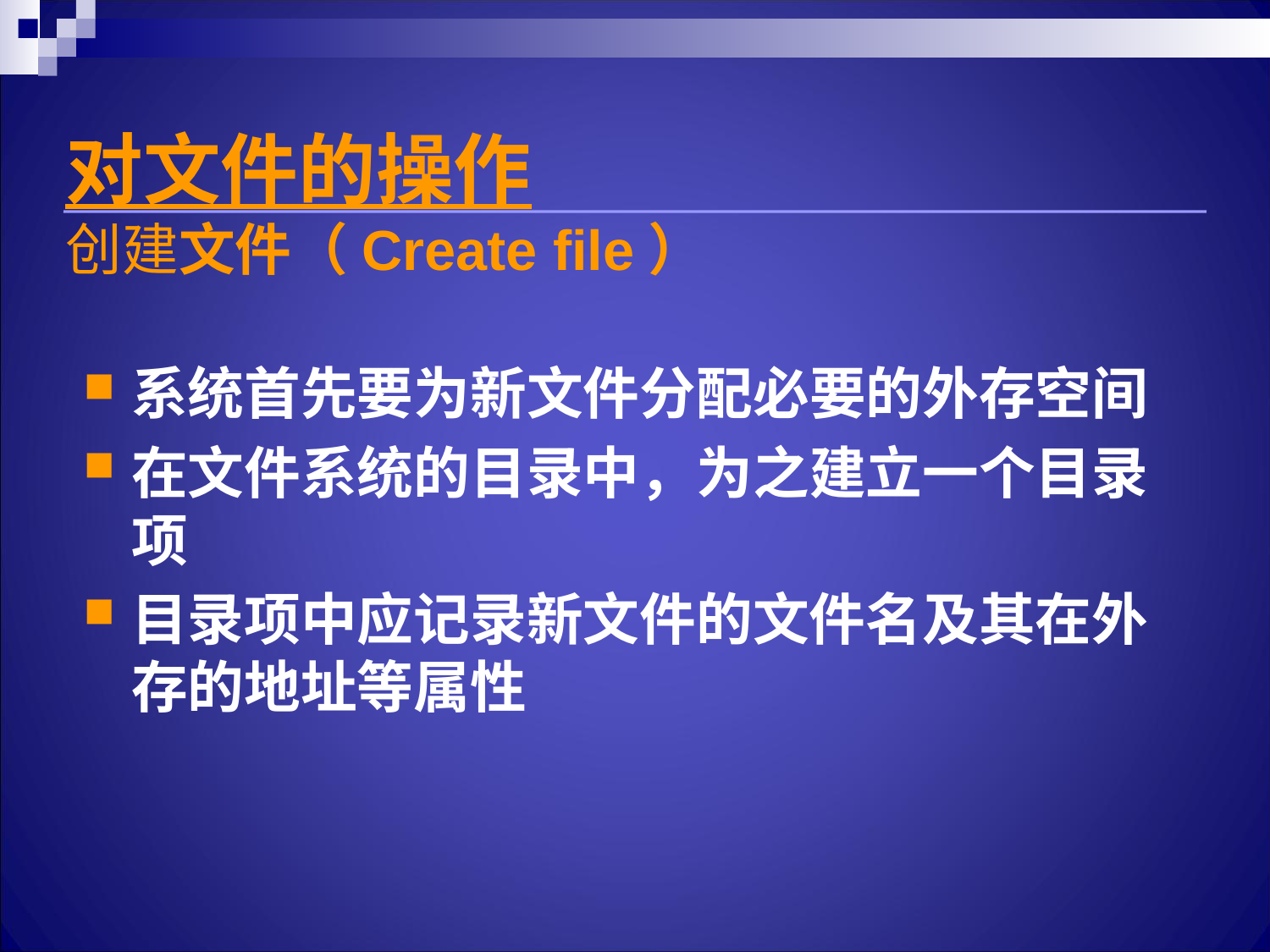

# 对文件的操作 创建文件（Create file）

系统首先要为新文件分配必要的外存空间
在文件系统的目录中，为之建立一个目录项
目录项中应记录新文件的文件名及其在外存的地址等属性